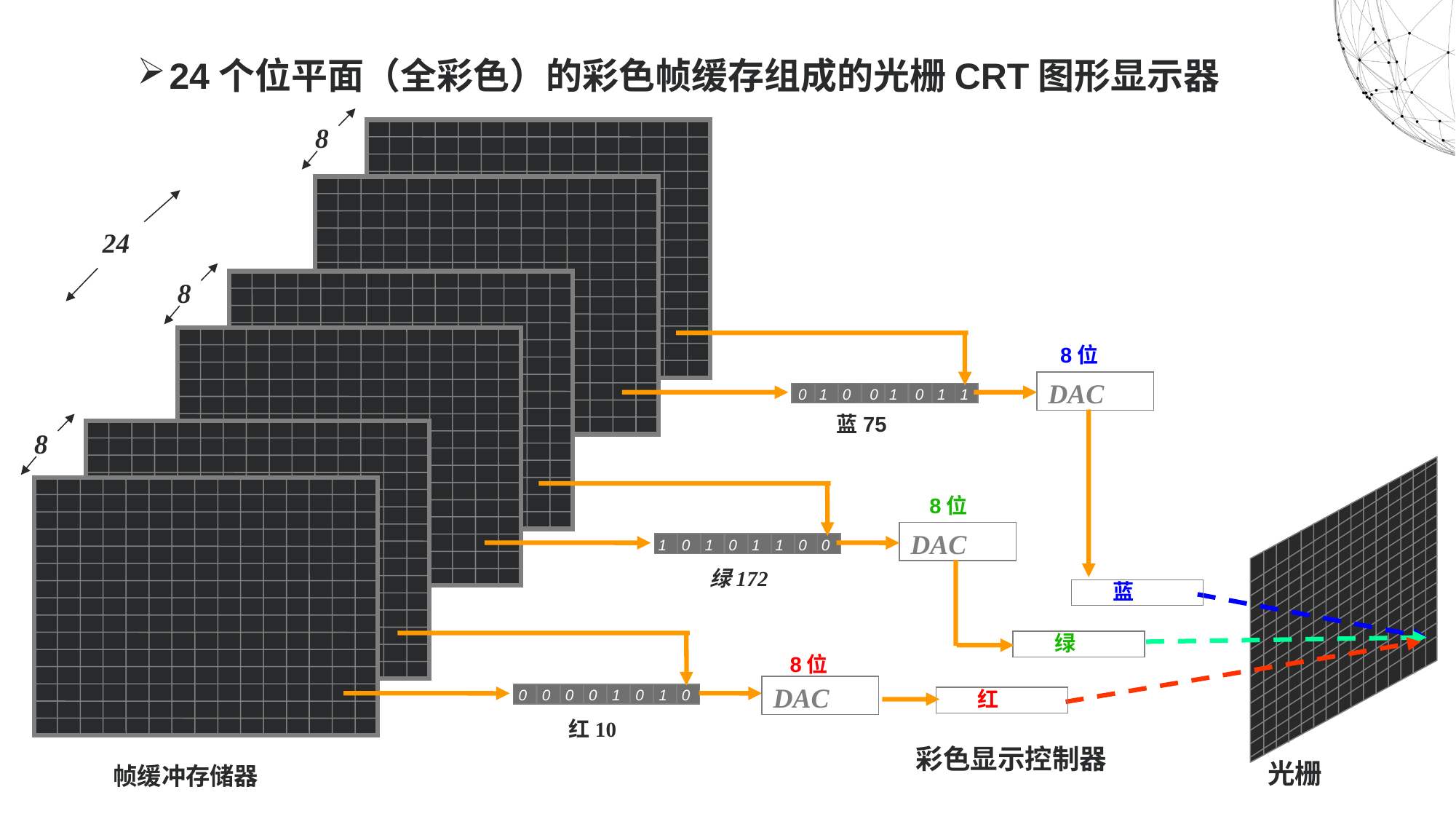

24个位平面（全彩色）的彩色帧缓存组成的光栅CRT图形显示器

8

24

8

蓝75
0

1

0

0

1

0

1

1

8位
DAC

8位
DAC

8位
DAC

蓝

绿

红

彩色显示控制器

8

帧缓冲存储器

光栅

绿172
0

1

1

0

1

1

0

0

0

0

0

0

1

0

1

0

红10